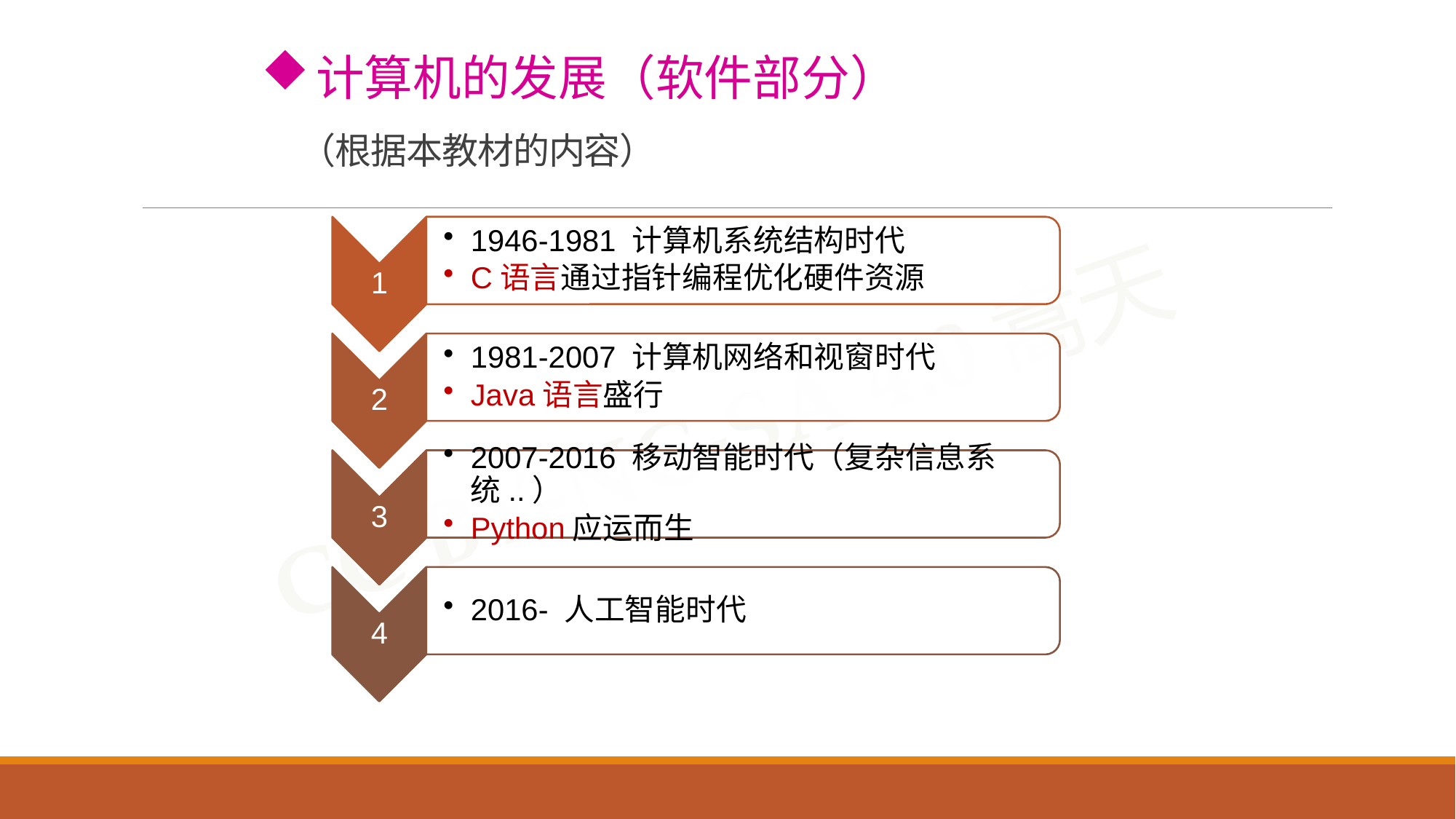

计算机的发展（软件部分）
# （根据本教材的内容）
1
1946-1981 计算机系统结构时代
C语言通过指针编程优化硬件资源
2
1981-2007 计算机网络和视窗时代
Java语言盛行
3
2007-2016 移动智能时代（复杂信息系统..）
Python应运而生
4
2016- 人工智能时代